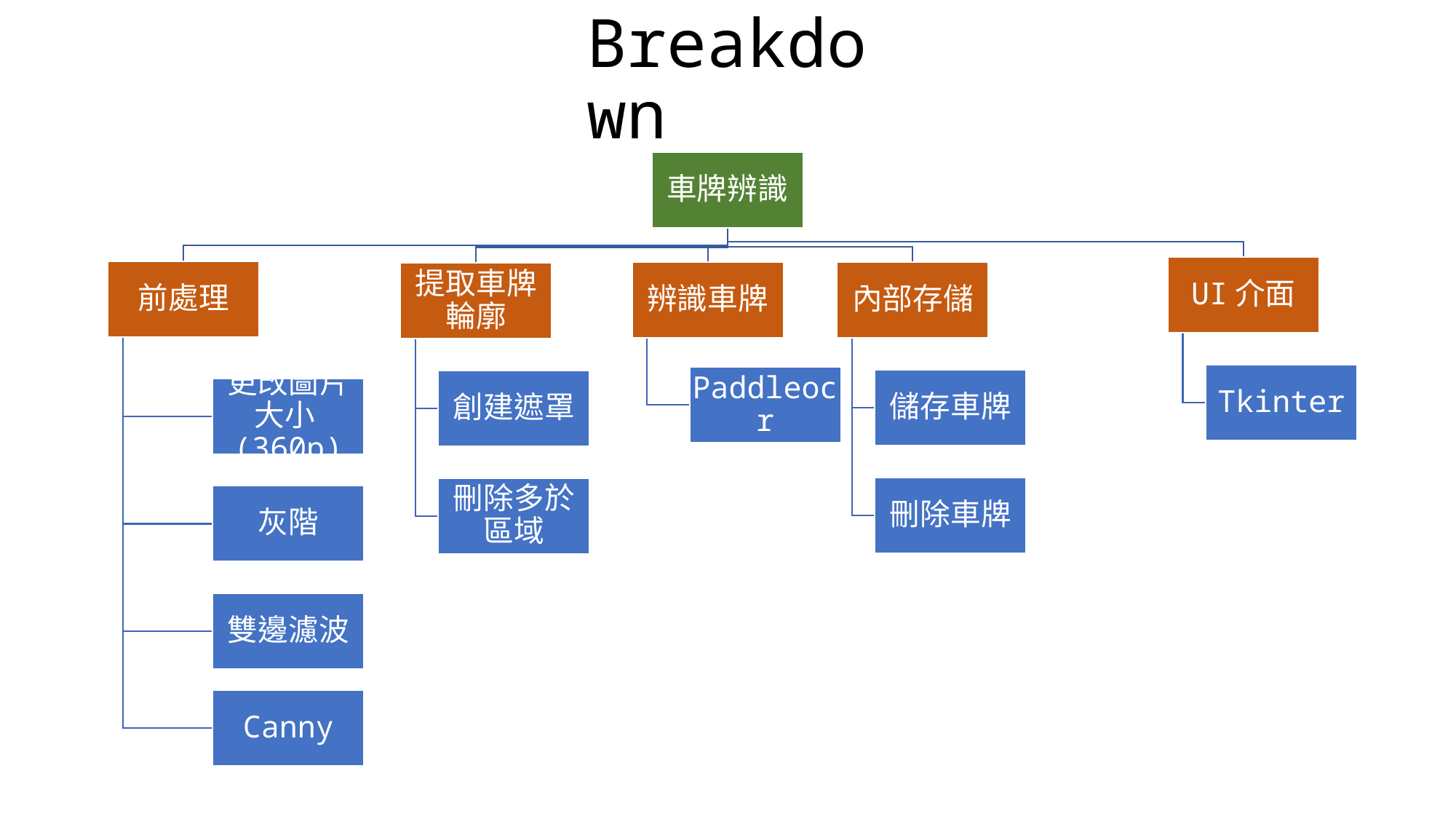

# Breakdown
車牌辨識
前處理
更改圖片大小(360p)
灰階
雙邊濾波
Canny
提取車牌輪廓
創建遮罩
刪除多於區域
辨識車牌
Paddleocr
內部存儲
儲存車牌
刪除車牌
UI介面
Tkinter